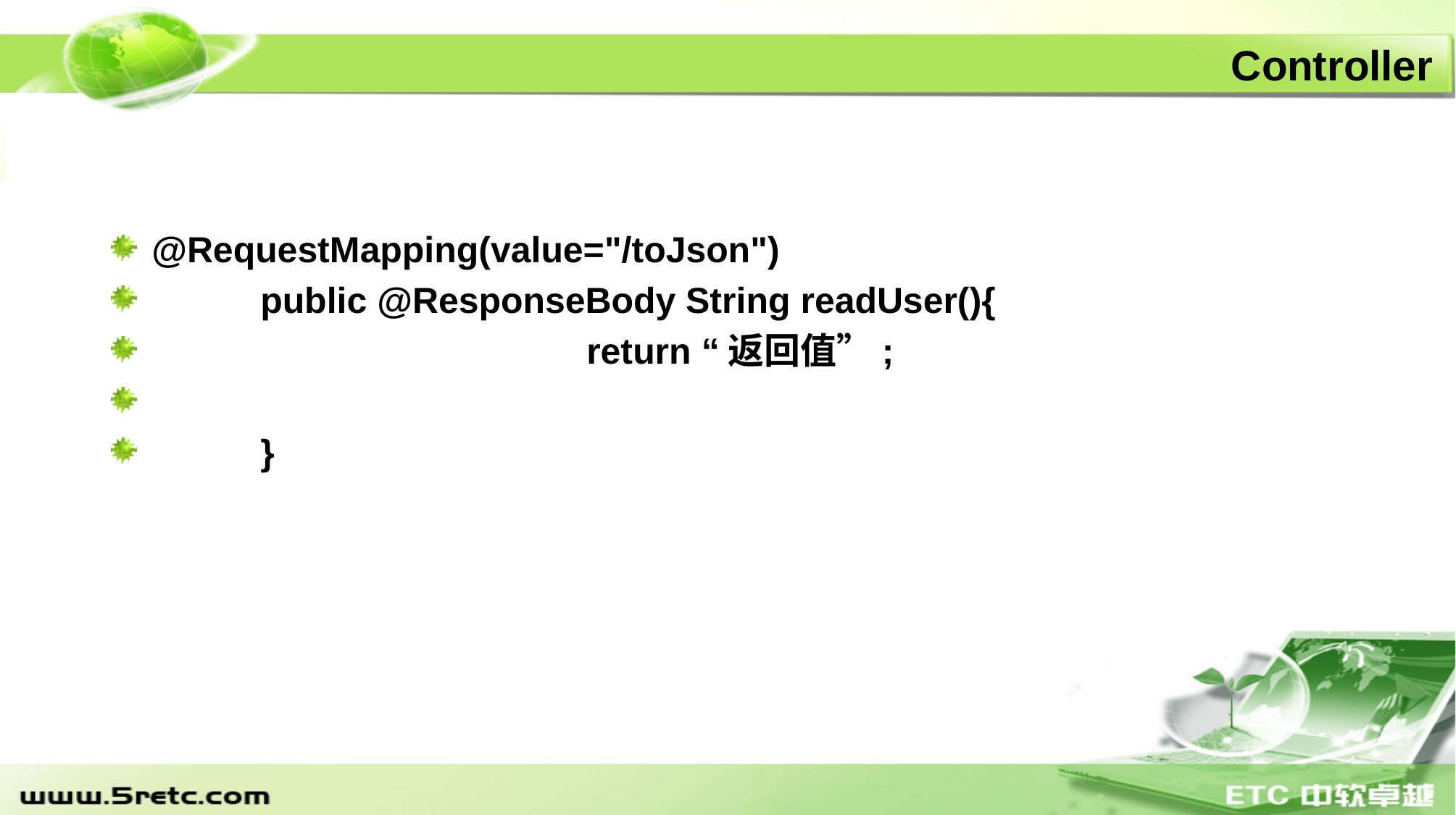

# Controller
@RequestMapping(value="/toJson")
	public @ResponseBody String readUser(){
				return “返回值”;

	}